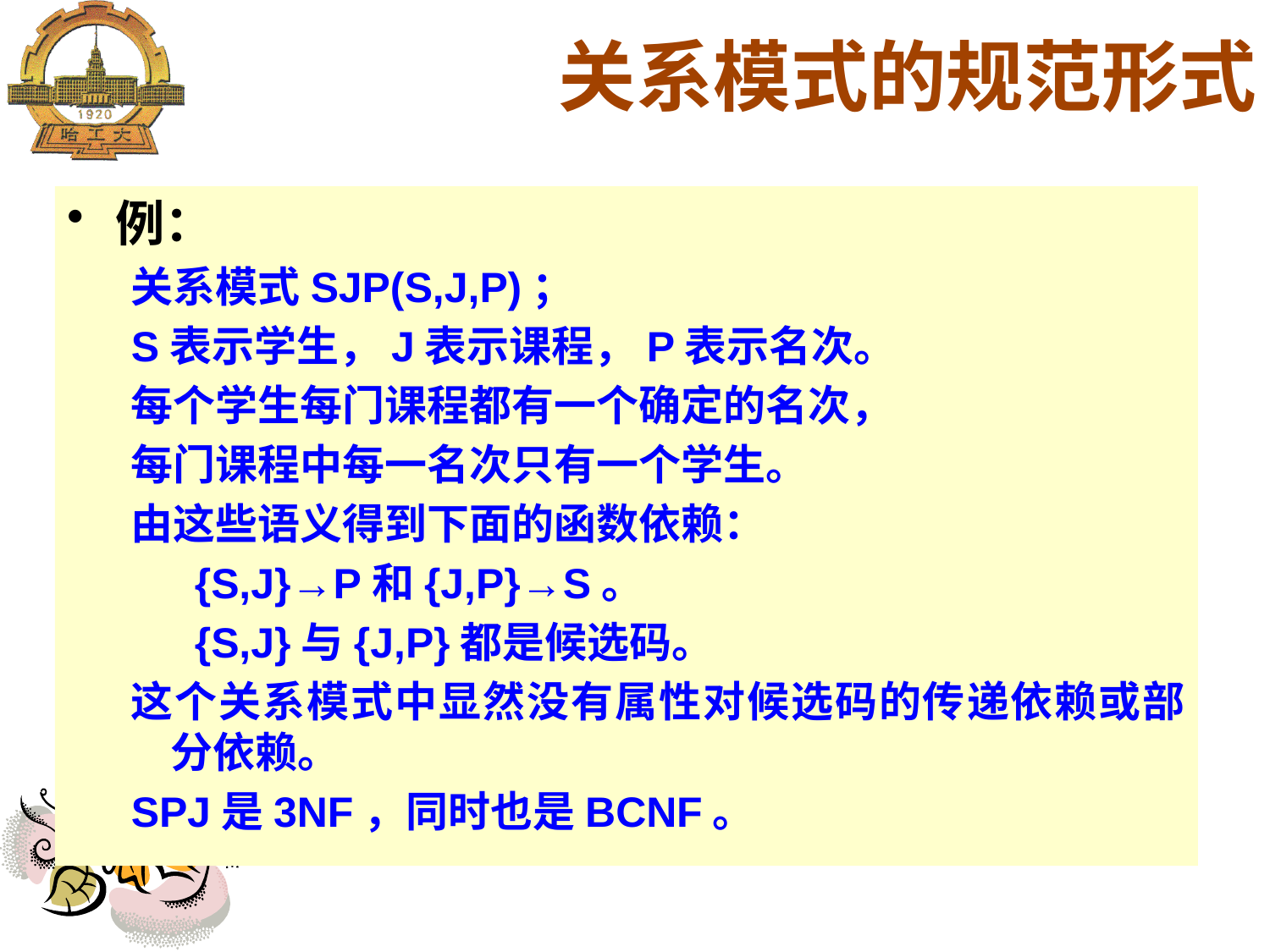

关系模式的规范形式
例：
关系模式SJP(S,J,P)；
S表示学生，J表示课程，P表示名次。
每个学生每门课程都有一个确定的名次，
每门课程中每一名次只有一个学生。
由这些语义得到下面的函数依赖：
{S,J}→P和{J,P}→S。
{S,J}与{J,P}都是候选码。
这个关系模式中显然没有属性对候选码的传递依赖或部分依赖。
SPJ是3NF，同时也是BCNF。